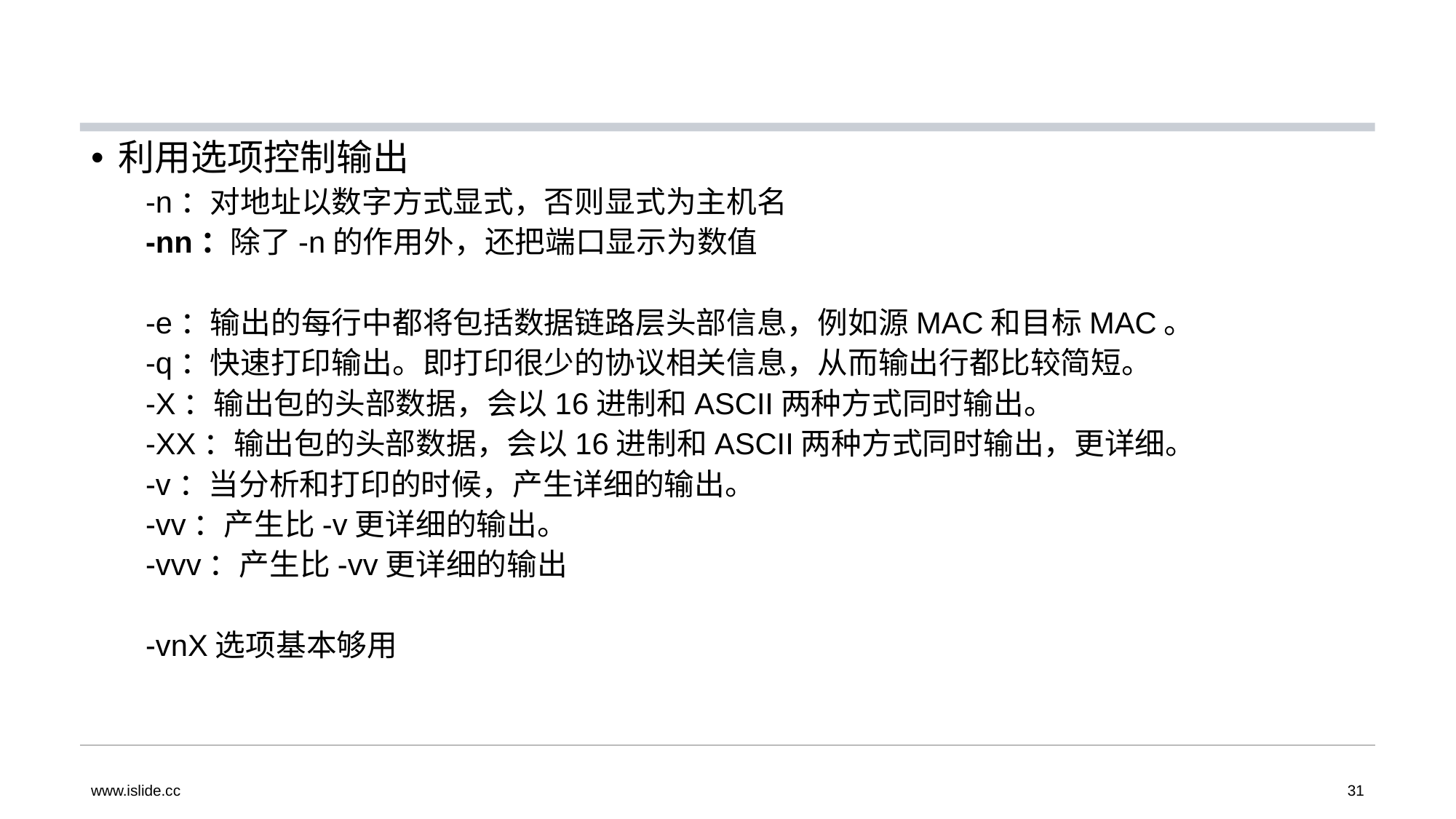

#
利用选项控制输出
-n：对地址以数字方式显式，否则显式为主机名
-nn：除了-n的作用外，还把端口显示为数值

-e：输出的每行中都将包括数据链路层头部信息，例如源MAC和目标MAC。
-q：快速打印输出。即打印很少的协议相关信息，从而输出行都比较简短。
-X：输出包的头部数据，会以16进制和ASCII两种方式同时输出。
-XX：输出包的头部数据，会以16进制和ASCII两种方式同时输出，更详细。
-v：当分析和打印的时候，产生详细的输出。
-vv：产生比-v更详细的输出。
-vvv：产生比-vv更详细的输出

-vnX选项基本够用

www.islide.cc
31